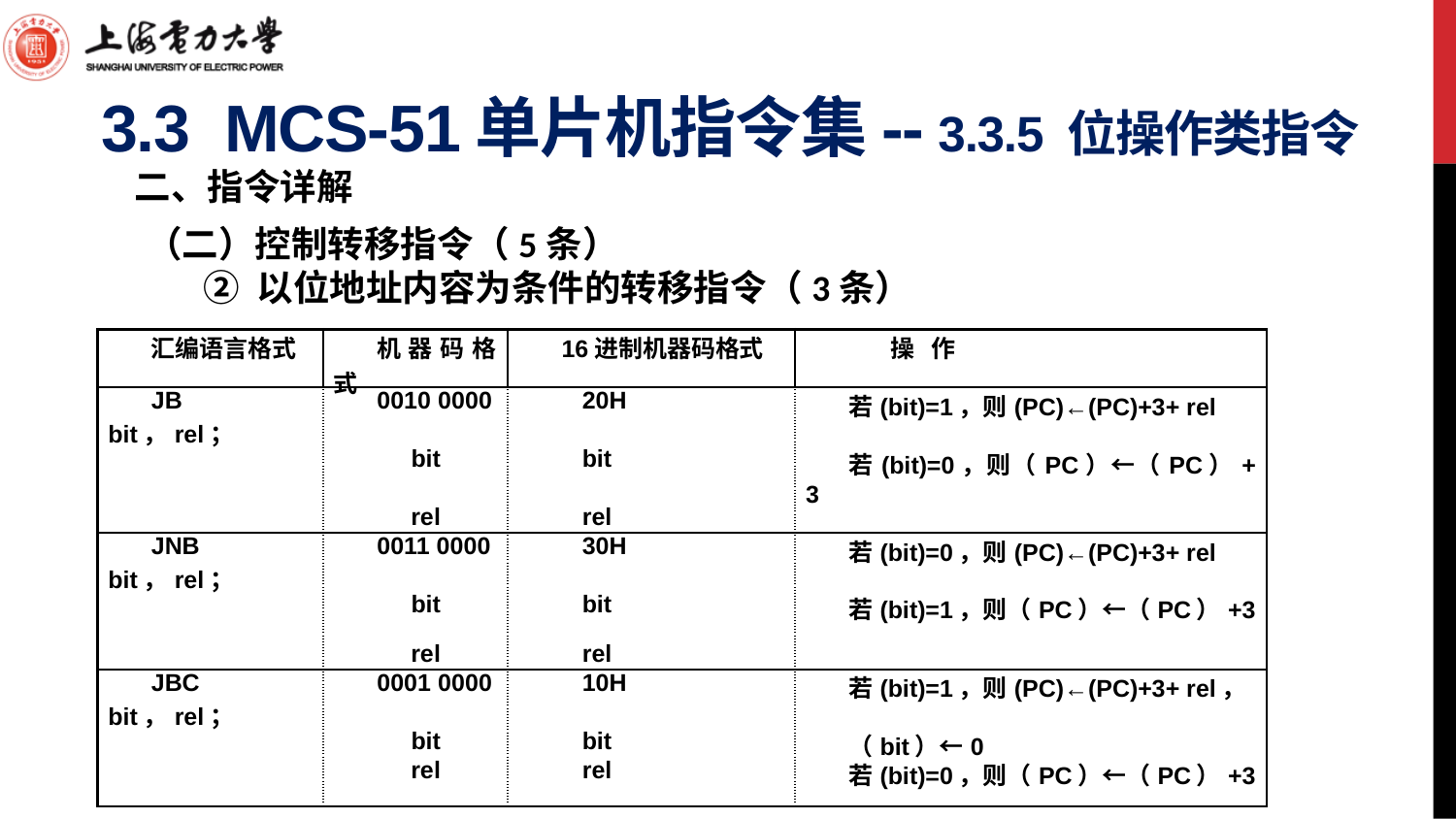

# 3.3  MCS-51单片机指令集-- 3.3.5 位操作类指令
二、指令详解

（二）控制转移指令（5条）
       ② 以位地址内容为条件的转移指令（3条）
| 汇编语言格式 | 机器码格式 | 16进制机器码格式 | 操 作 |
| --- | --- | --- | --- |
| JB bit，rel； | 0010 0000 | 20H | 若(bit)=1，则(PC)←(PC)+3+ rel |
|  | bit | bit | 若(bit)=0，则（PC）←（PC）+ 3 |
|  | rel | rel |  |
| JNB bit，rel； | 0011 0000 | 30H | 若(bit)=0，则(PC)←(PC)+3+ rel |
|  | bit | bit | 若(bit)=1，则（PC）←（PC）+3 |
|  | rel | rel |  |
| JBC bit，rel； | 0001 0000 | 10H | 若(bit)=1，则(PC)←(PC)+3+ rel， |
|  | bit | bit | （bit）←0 |
|  | rel | rel | 若(bit)=0，则（PC）←（PC）+3 |